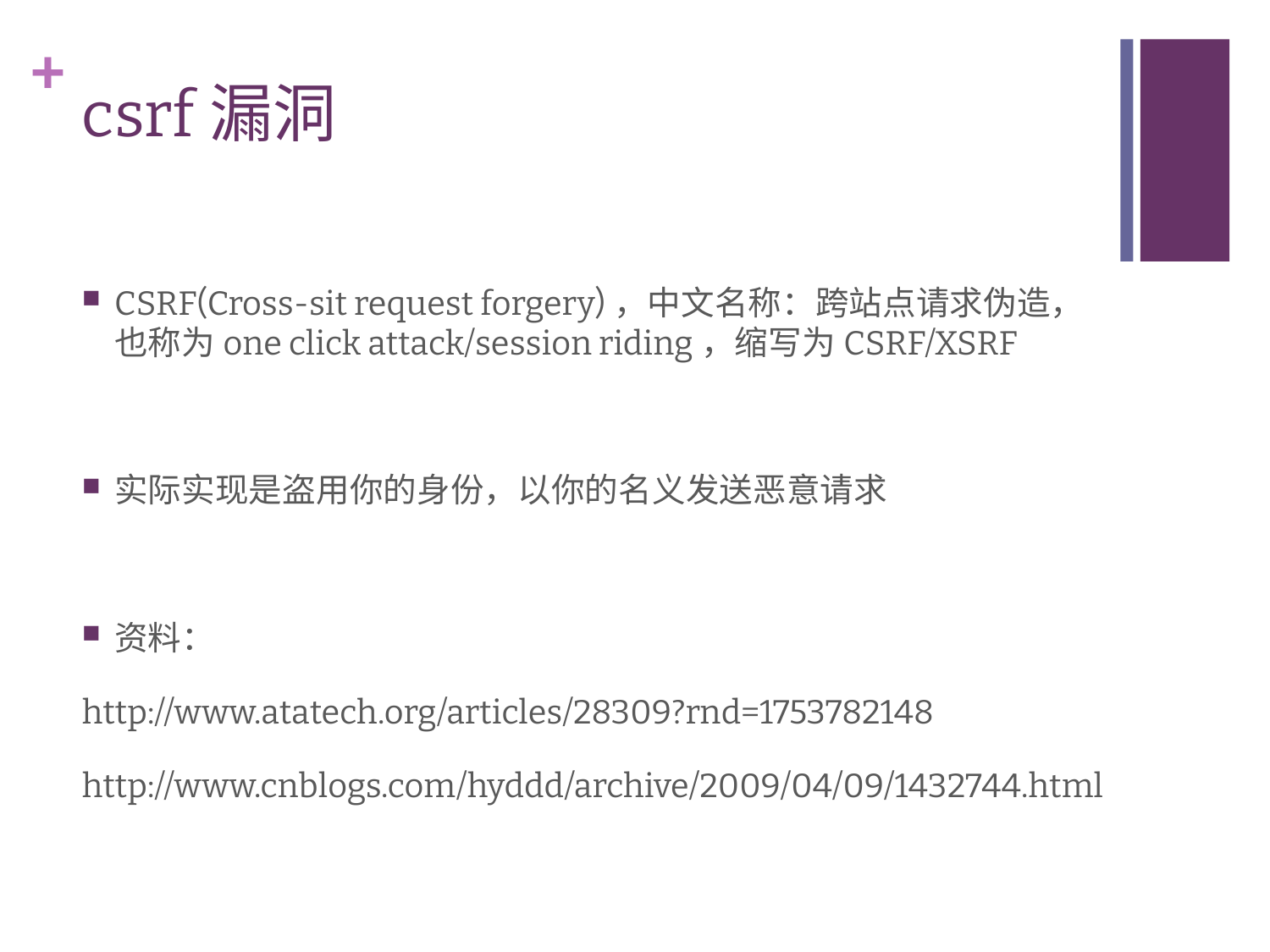

# csrf漏洞
CSRF(Cross-sit request forgery)，中文名称：跨站点请求伪造，也称为one click attack/session riding，缩写为CSRF/XSRF

实际实现是盗用你的身份，以你的名义发送恶意请求

资料：
http://www.atatech.org/articles/28309?rnd=1753782148
http://www.cnblogs.com/hyddd/archive/2009/04/09/1432744.html